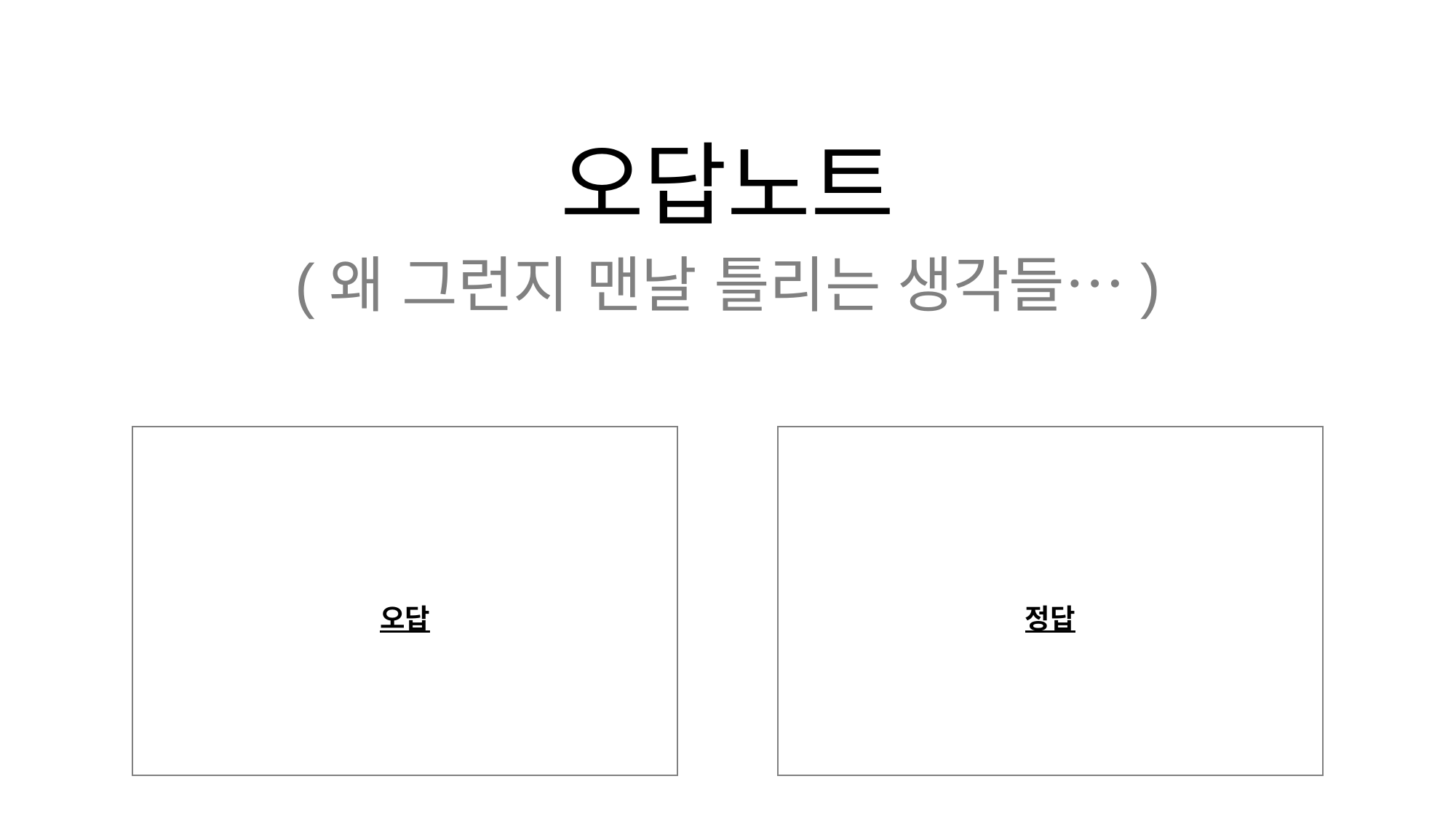

# 오답노트 (왜 그런지 맨날 틀리는 생각들…)
오답
정답